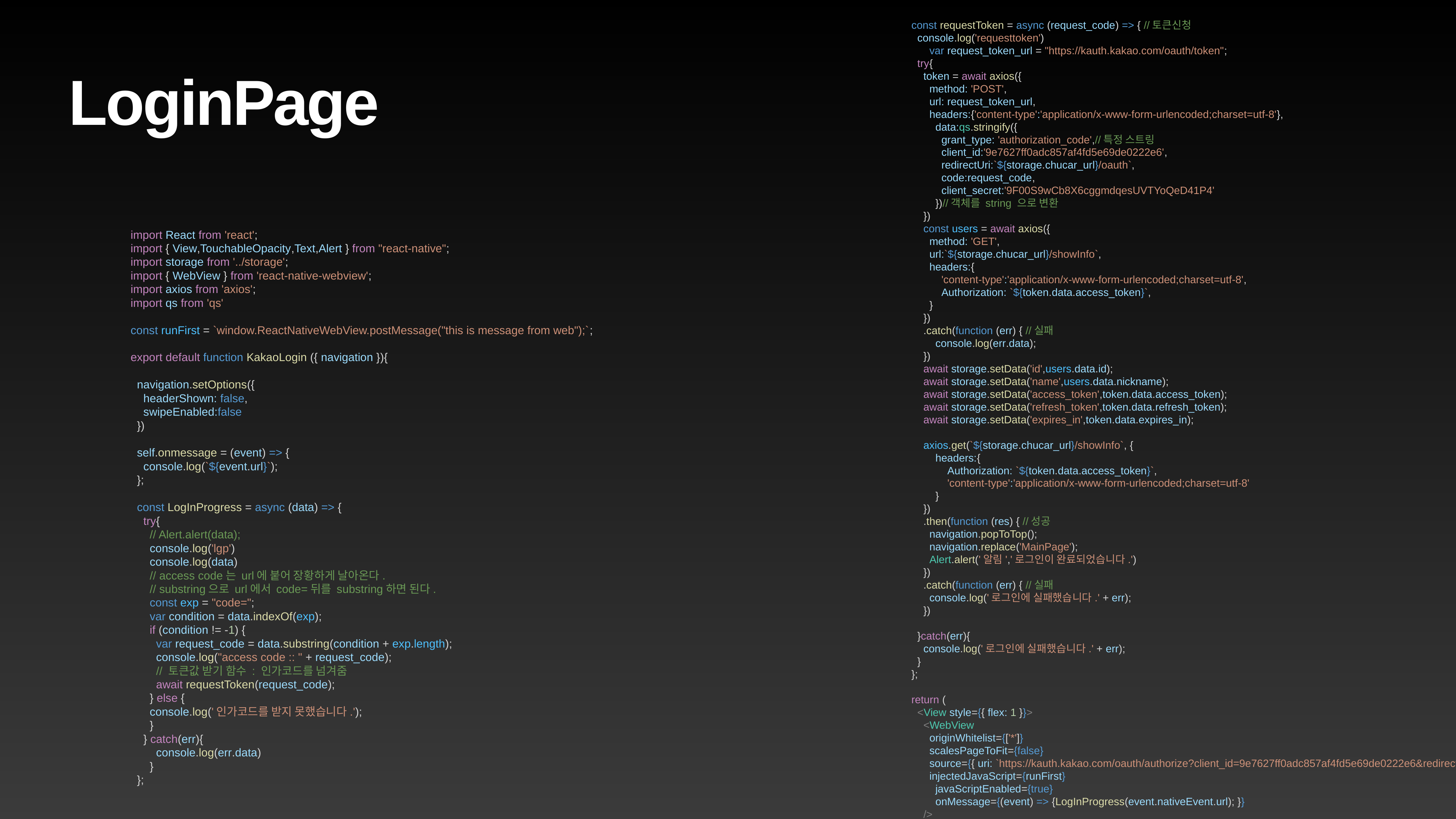

const requestToken = async (request_code) => { //토큰신청
    console.log('requesttoken')
        var request_token_url = "https://kauth.kakao.com/oauth/token";
    try{
      token = await axios({
        method: 'POST',
        url: request_token_url,
        headers:{'content-type':'application/x-www-form-urlencoded;charset=utf-8'},
          data:qs.stringify({
            grant_type: 'authorization_code',//특정 스트링
            client_id:'9e7627ff0adc857af4fd5e69de0222e6',
            redirectUri:`${storage.chucar_url}/oauth`,
            code:request_code,
            client_secret:'9F00S9wCb8X6cggmdqesUVTYoQeD41P4'
          })//객체를 string 으로 변환
      })
      const users = await axios({
        method: 'GET',
        url:`${storage.chucar_url}/showInfo`,
        headers:{
            'content-type':'application/x-www-form-urlencoded;charset=utf-8',
            Authorization: `${token.data.access_token}`,
        }
      })
      .catch(function (err) { //실패
          console.log(err.data);
      })
      await storage.setData('id',users.data.id);
      await storage.setData('name',users.data.nickname);
      await storage.setData('access_token',token.data.access_token);
      await storage.setData('refresh_token',token.data.refresh_token);
      await storage.setData('expires_in',token.data.expires_in);

      axios.get(`${storage.chucar_url}/showInfo`, {
          headers:{
              Authorization: `${token.data.access_token}`,
              'content-type':'application/x-www-form-urlencoded;charset=utf-8'
          }
      })
      .then(function (res) { //성공
        navigation.popToTop();
        navigation.replace('MainPage');
        Alert.alert('알림','로그인이 완료되었습니다.')
      })
      .catch(function (err) { //실패
        console.log('로그인에 실패했습니다.' + err);
      })

    }catch(err){
      console.log('로그인에 실패했습니다.' + err);
    }
  };

  return (
    <View style={{ flex: 1 }}>
      <WebView
        originWhitelist={['*']}
        scalesPageToFit={false}
        source={{ uri: `https://kauth.kakao.com/oauth/authorize?client_id=9e7627ff0adc857af4fd5e69de0222e6&redirect_uri=${storage.chucar_url}/oauth&response_type=code&prompt=login`}}
        injectedJavaScript={runFirst}
          javaScriptEnabled={true}
          onMessage={(event) => {LogInProgress(event.nativeEvent.url); }}
      />
    </View>
  );
};
# LoginPage
import React from 'react';
import { View,TouchableOpacity,Text,Alert } from "react-native";
import storage from '../storage';
import { WebView } from 'react-native-webview';
import axios from 'axios';
import qs from 'qs'

const runFirst = `window.ReactNativeWebView.postMessage("this is message from web");`;

export default function KakaoLogin ({ navigation }){

  navigation.setOptions({
    headerShown: false,
    swipeEnabled:false
  })

  self.onmessage = (event) => {
    console.log(`${event.url}`);
  };

  const LogInProgress = async (data) => {
    try{
      // Alert.alert(data);
      console.log('lgp')
      console.log(data)
      // access code는 url에 붙어 장황하게 날아온다.
      // substring으로 url에서 code=뒤를 substring하면 된다.
      const exp = "code=";
      var condition = data.indexOf(exp);
      if (condition != -1) {
        var request_code = data.substring(condition + exp.length);
        console.log("access code :: " + request_code);
        // 토큰값 받기 함수 : 인가코드를 넘겨줌
        await requestToken(request_code);
      } else {
      console.log('인가코드를 받지 못했습니다.');
      }
    } catch(err){
        console.log(err.data)
      }
  };